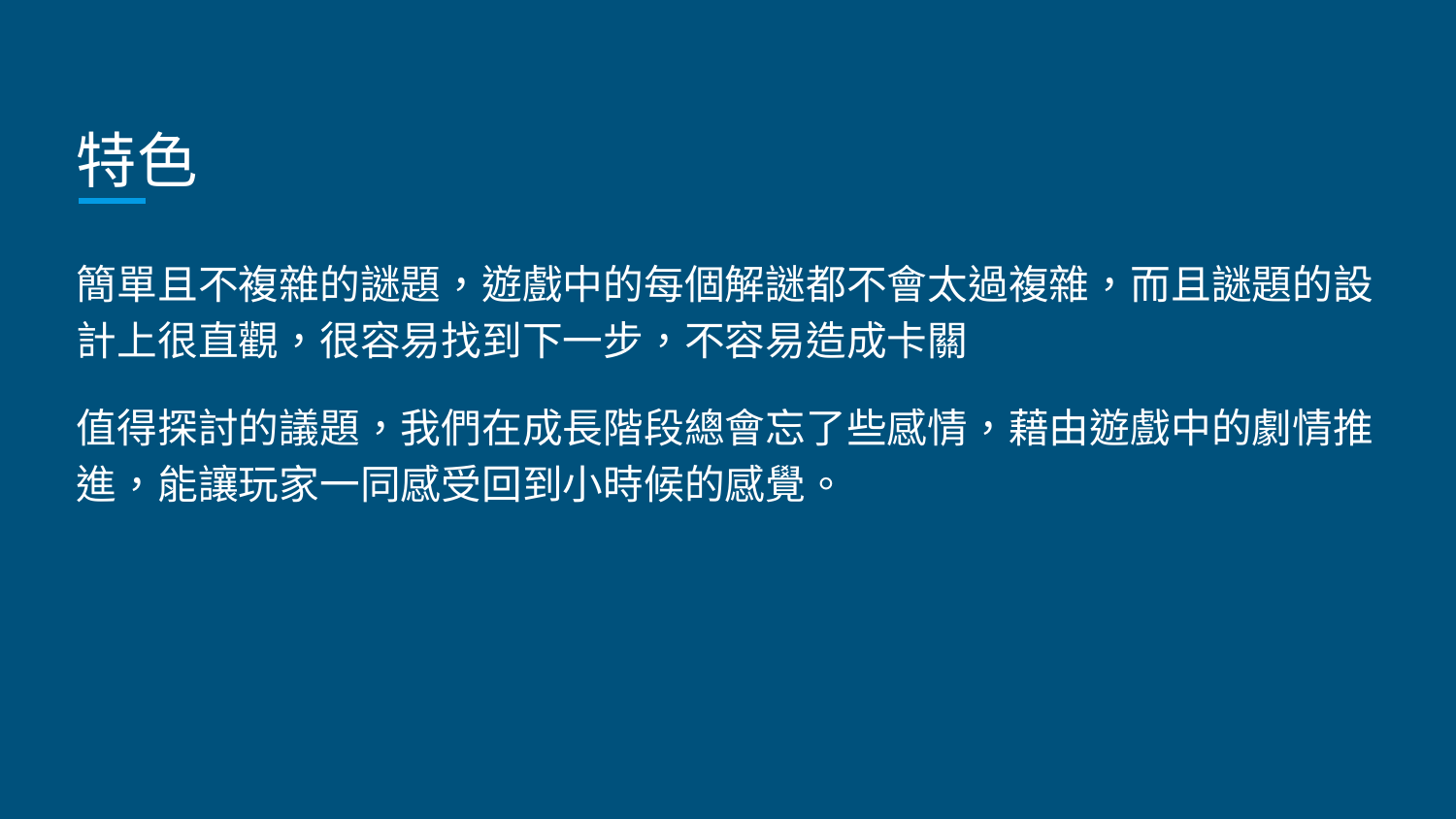

# 特色
簡單且不複雜的謎題，遊戲中的每個解謎都不會太過複雜，而且謎題的設計上很直觀，很容易找到下一步，不容易造成卡關
值得探討的議題，我們在成長階段總會忘了些感情，藉由遊戲中的劇情推進，能讓玩家一同感受回到小時候的感覺。